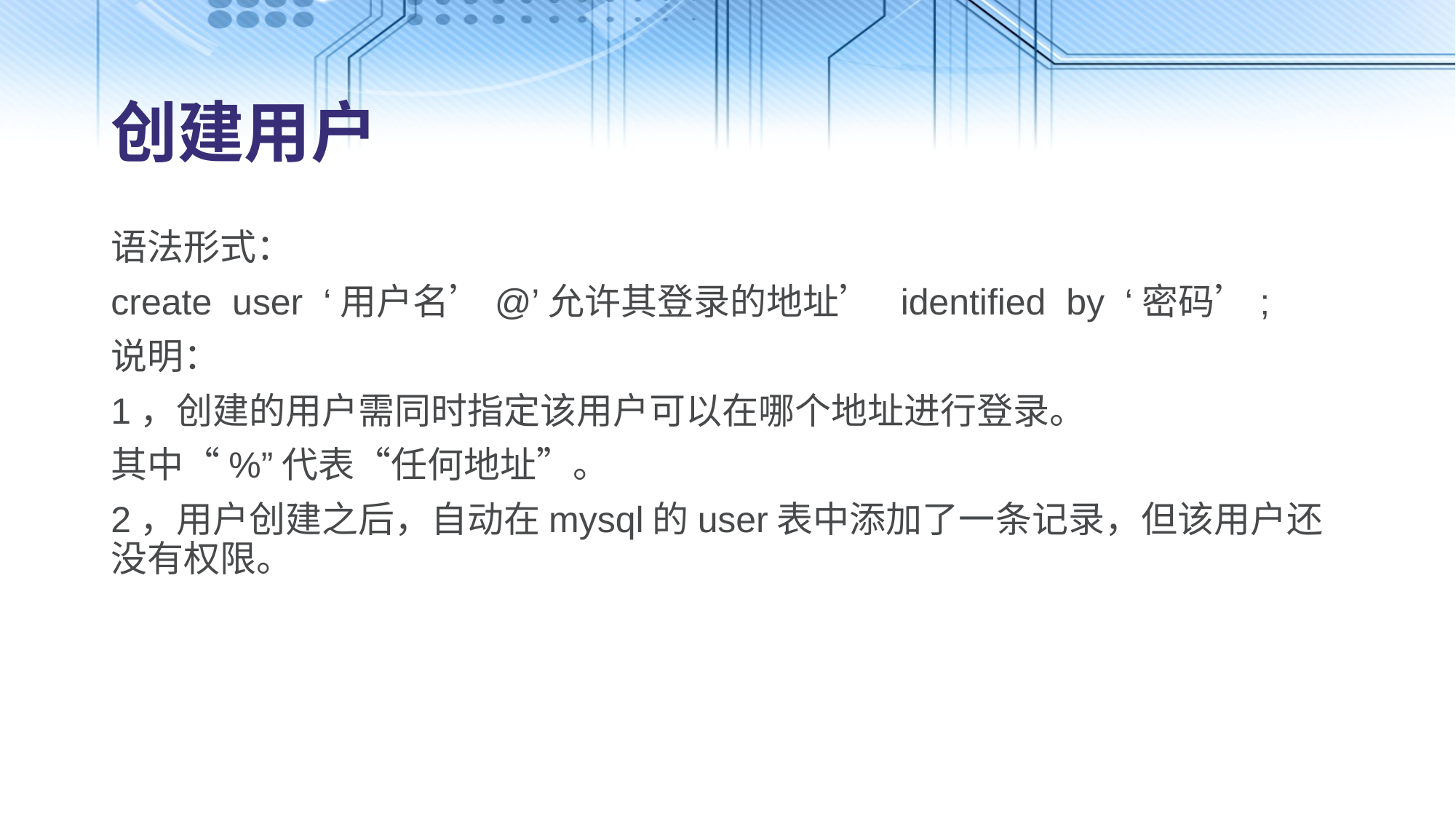

# 创建用户
语法形式：
create  user  ‘用户名’@’允许其登录的地址’  identified  by  ‘密码’;
说明：
1，创建的用户需同时指定该用户可以在哪个地址进行登录。
其中“%”代表“任何地址”。
2，用户创建之后，自动在mysql的user表中添加了一条记录，但该用户还没有权限。